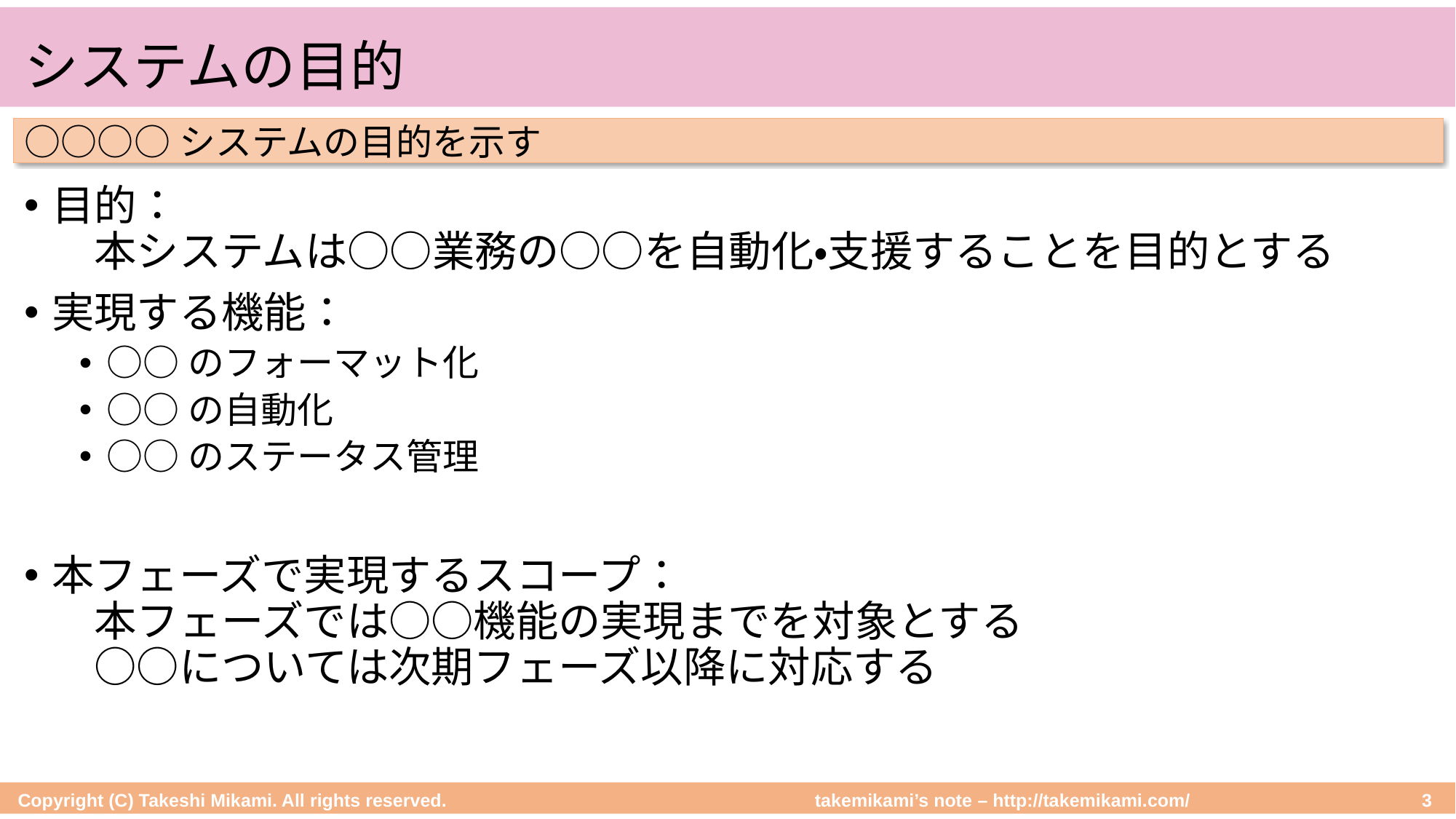

# システムの目的
○○○○システムの目的を示す
目的：
　本システムは○○業務の○○を自動化・支援することを目的とする
実現する機能：
○○のフォーマット化
○○の自動化
○○のステータス管理

本フェーズで実現するスコープ：
　本フェーズでは○○機能の実現までを対象とする
　○○については次期フェーズ以降に対応する
Copyright (C) Takeshi Mikami. All rights reserved.
3